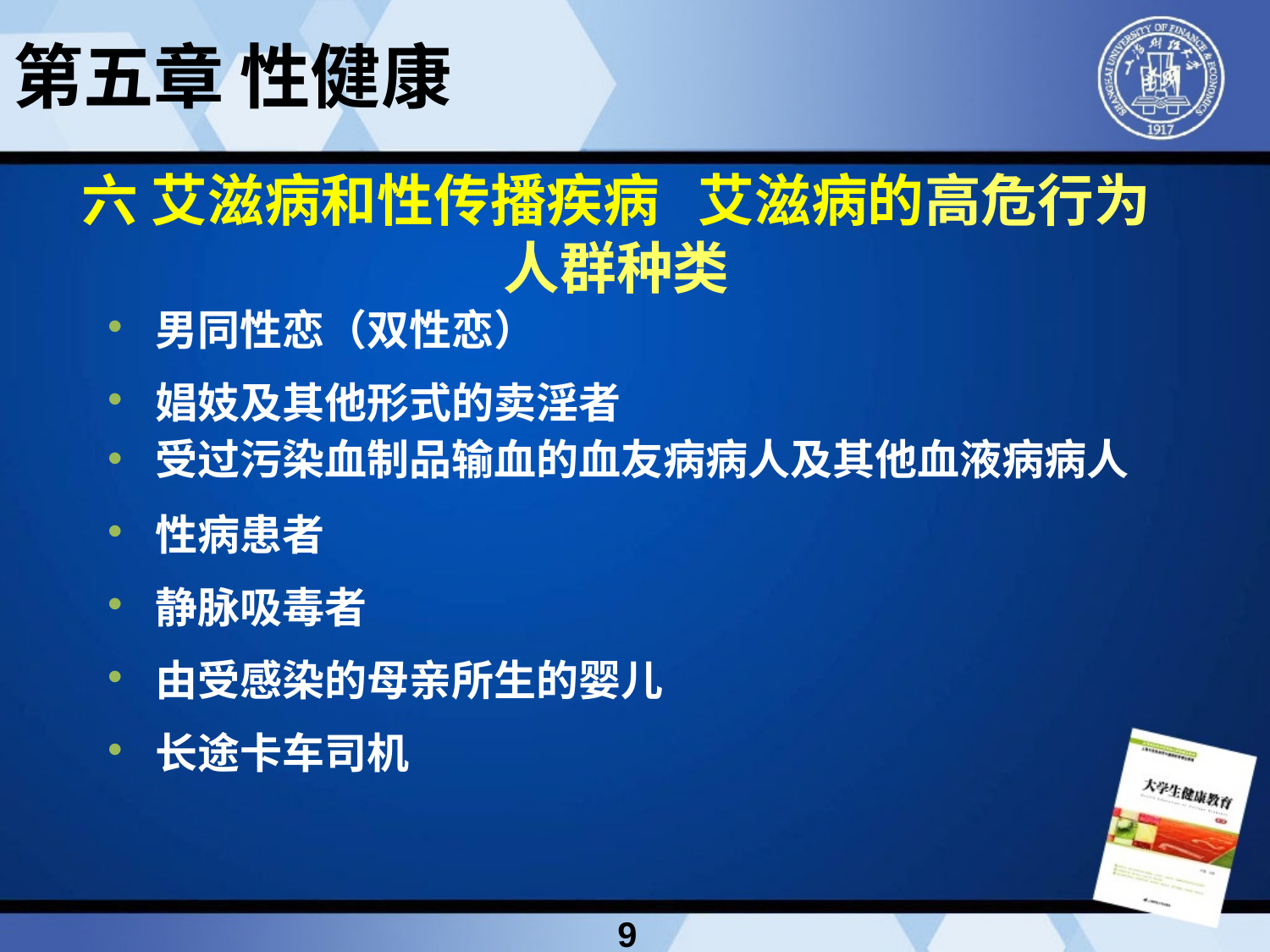

第五章 性健康
# 六 艾滋病和性传播疾病   艾滋病的高危行为人群种类
男同性恋（双性恋）

娼妓及其他形式的卖淫者
受过污染血制品输血的血友病病人及其他血液病病人

性病患者

静脉吸毒者

由受感染的母亲所生的婴儿

长途卡车司机

9